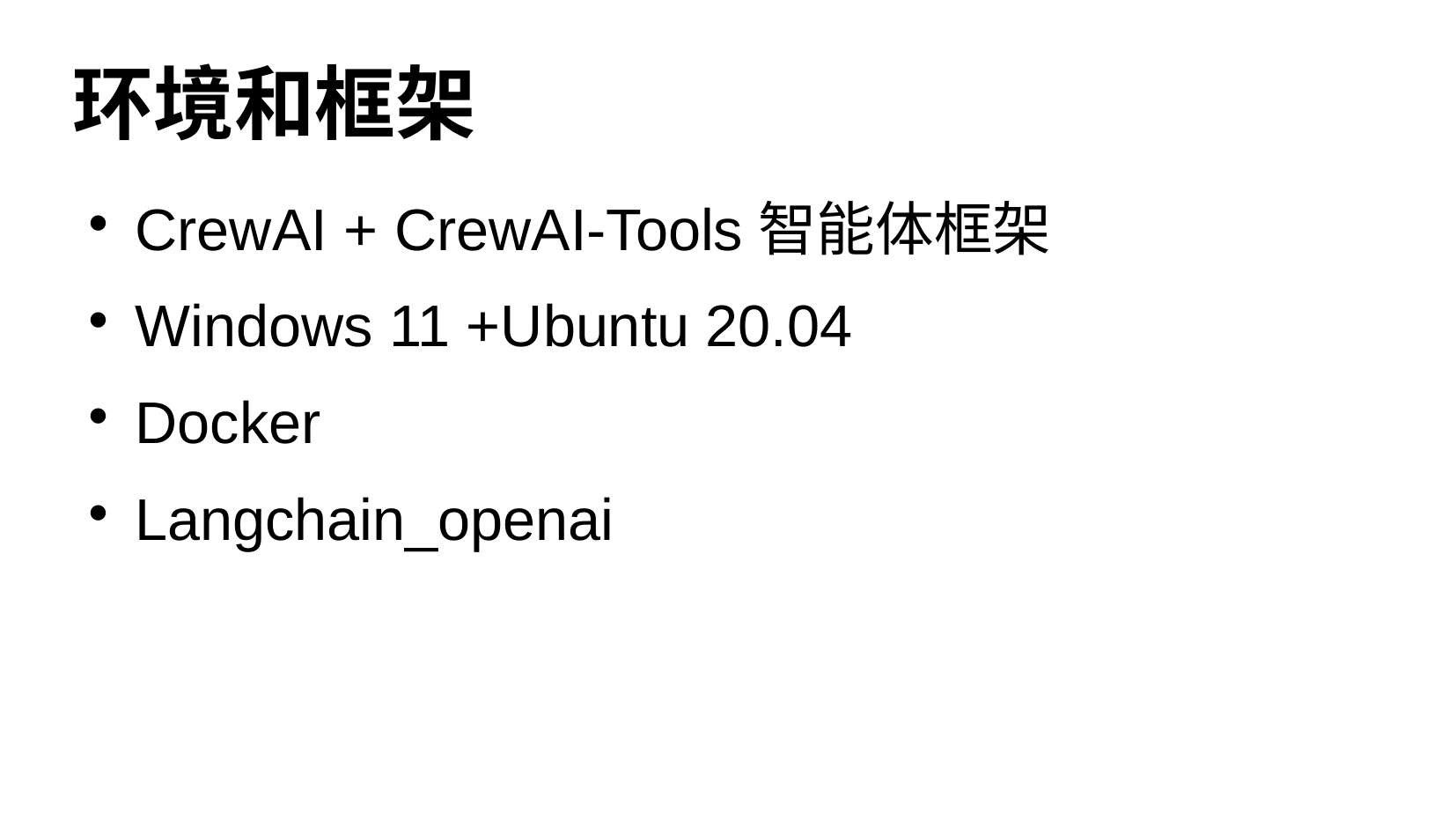

环境和框架
CrewAI + CrewAI-Tools智能体框架
Windows 11 +Ubuntu 20.04
Docker
Langchain_openai